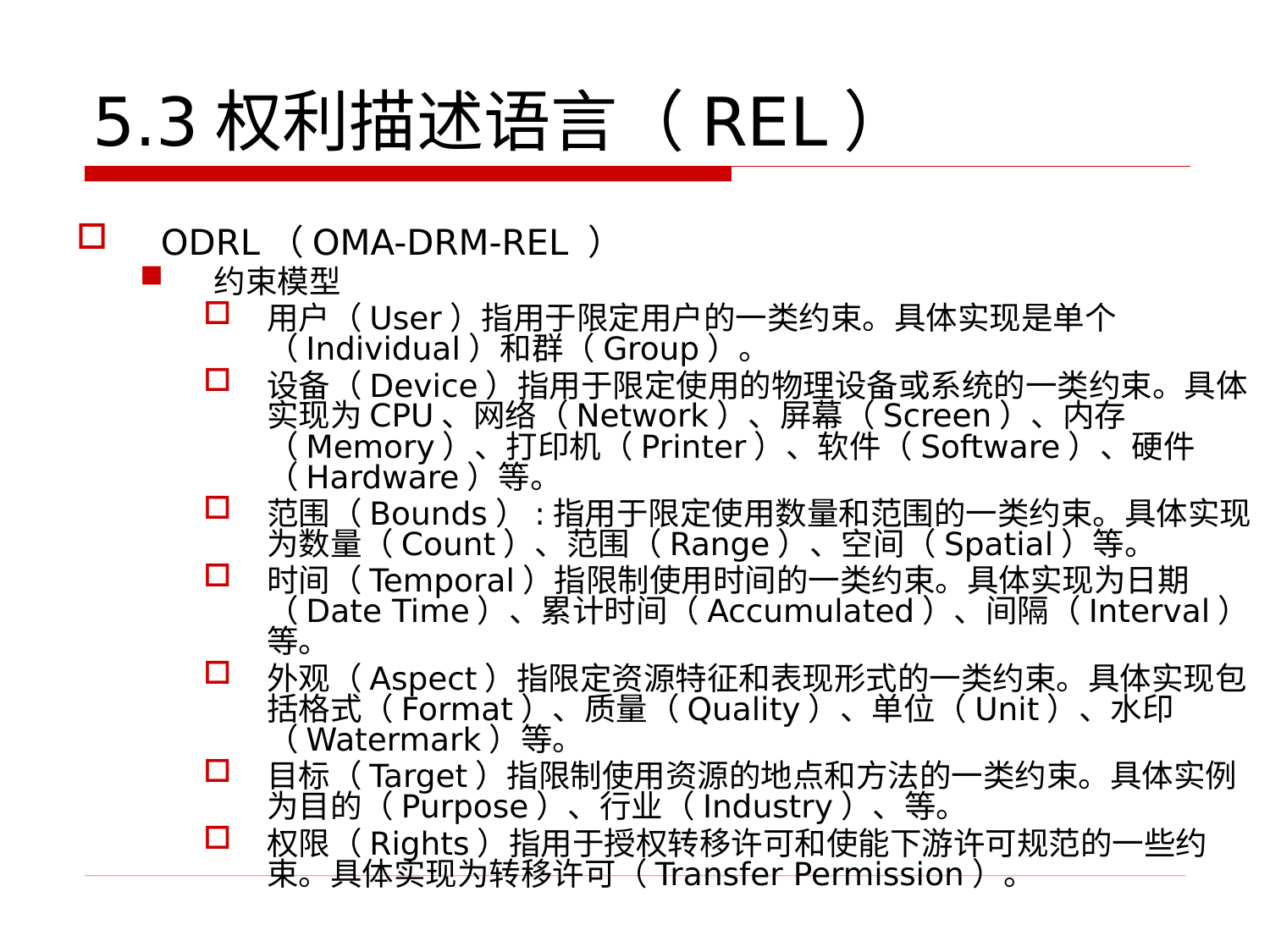

# 5.3权利描述语言（REL）
ODRL（OMA-DRM-REL ）
约束模型
用户（User）指用于限定用户的一类约束。具体实现是单个（Individual）和群（Group）。
设备（Device）指用于限定使用的物理设备或系统的一类约束。具体实现为CPU、网络（Network）、屏幕（Screen）、内存（Memory）、打印机（Printer）、软件（Software）、硬件（Hardware）等。
范围（Bounds）:指用于限定使用数量和范围的一类约束。具体实现为数量（Count）、范围（Range）、空间（Spatial）等。
时间（Temporal）指限制使用时间的一类约束。具体实现为日期（Date Time）、累计时间（Accumulated）、间隔（Interval）等。
外观（Aspect）指限定资源特征和表现形式的一类约束。具体实现包括格式（Format）、质量（Quality）、单位（Unit）、水印（Watermark）等。
目标（Target）指限制使用资源的地点和方法的一类约束。具体实例为目的（Purpose）、行业（Industry）、等。
权限（Rights）指用于授权转移许可和使能下游许可规范的一些约束。具体实现为转移许可（Transfer Permission）。